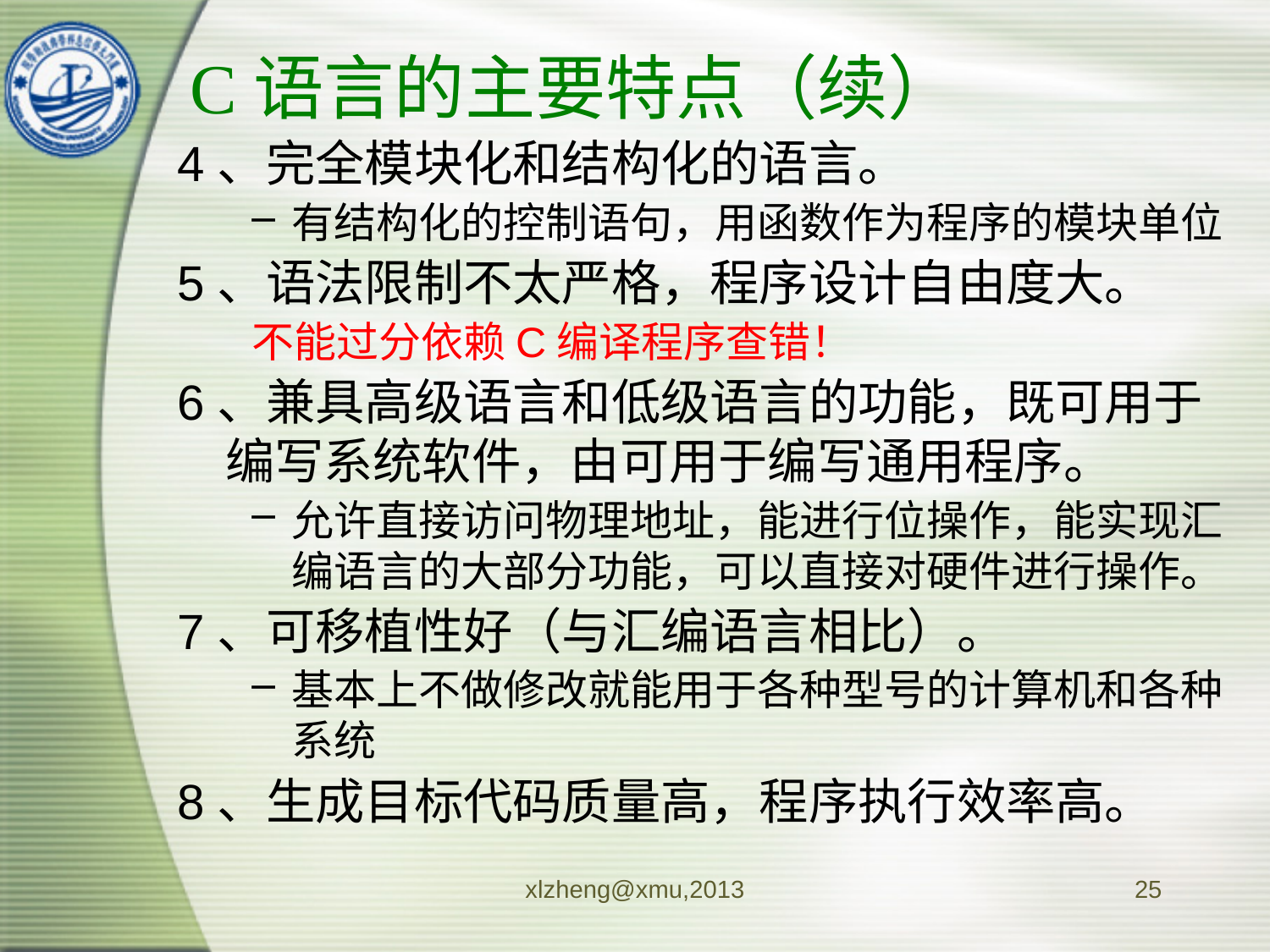

# C语言的主要特点（续）
4、完全模块化和结构化的语言。
有结构化的控制语句，用函数作为程序的模块单位
5、语法限制不太严格，程序设计自由度大。
不能过分依赖C编译程序查错！
6、兼具高级语言和低级语言的功能，既可用于编写系统软件，由可用于编写通用程序。
允许直接访问物理地址，能进行位操作，能实现汇编语言的大部分功能，可以直接对硬件进行操作。
7、可移植性好（与汇编语言相比）。
基本上不做修改就能用于各种型号的计算机和各种系统
8、生成目标代码质量高，程序执行效率高。
xlzheng@xmu,2013
25